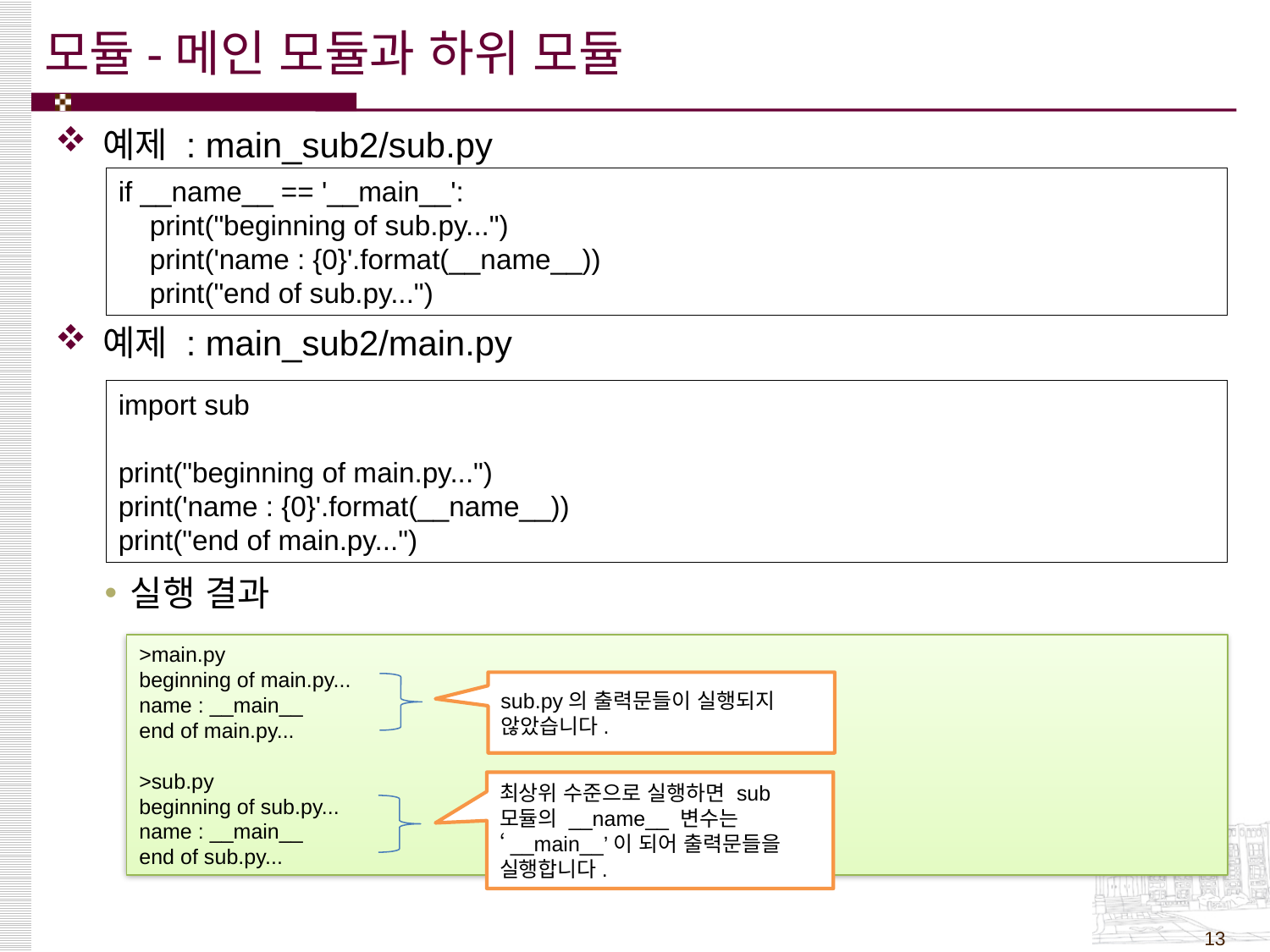

# 모듈-메인 모듈과 하위 모듈
예제 : main_sub2/sub.py

예제 : main_sub2/main.py

실행 결과

if __name__ == '__main__':
    print("beginning of sub.py...")
    print('name : {0}'.format(__name__))
    print("end of sub.py...")
import sub

print("beginning of main.py...")
print('name : {0}'.format(__name__))
print("end of main.py...")
>main.py
beginning of main.py...
name : __main__
end of main.py...

>sub.py
beginning of sub.py...
name : __main__
end of sub.py...
sub.py의 출력문들이 실행되지 않았습니다.

최상위 수준으로 실행하면 sub 모듈의 __name__ 변수는 ‘__main__’이 되어 출력문들을 실행합니다.